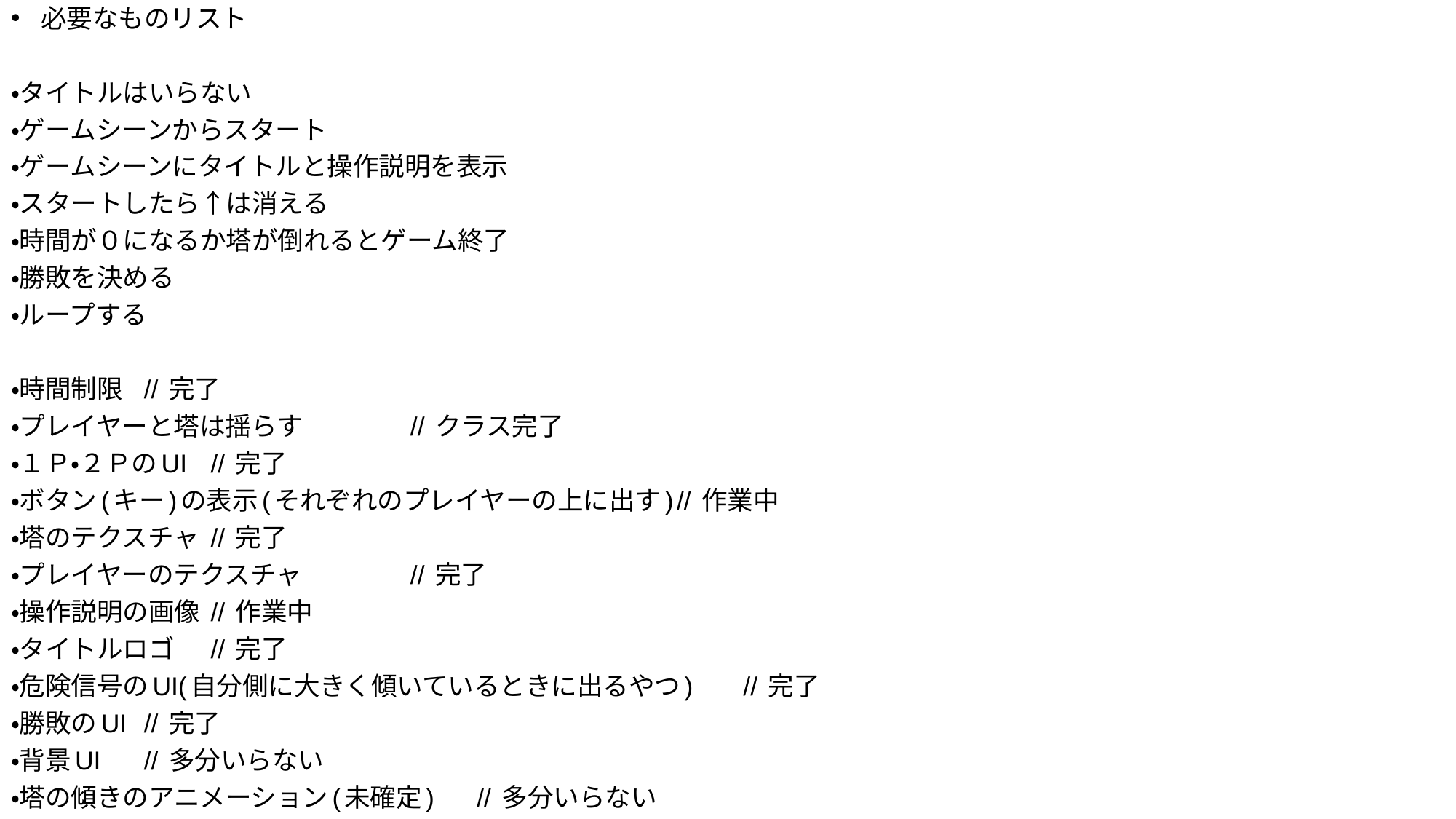

必要なものリスト

・タイトルはいらない
・ゲームシーンからスタート
・ゲームシーンにタイトルと操作説明を表示
・スタートしたら↑は消える
・時間が０になるか塔が倒れるとゲーム終了
・勝敗を決める
・ループする

・時間制限					// 完了
・プレイヤーと塔は揺らす				// クラス完了
・１Ｐ・２ＰのUI					// 完了
・ボタン(キー)の表示(それぞれのプレイヤーの上に出す)	// 作業中
・塔のテクスチャ					// 完了
・プレイヤーのテクスチャ				// 完了
・操作説明の画像					// 作業中
・タイトルロゴ					// 完了
・危険信号のUI(自分側に大きく傾いているときに出るやつ)	// 完了
・勝敗のUI					// 完了
・背景UI						// 多分いらない
・塔の傾きのアニメーション(未確定)			// 多分いらない